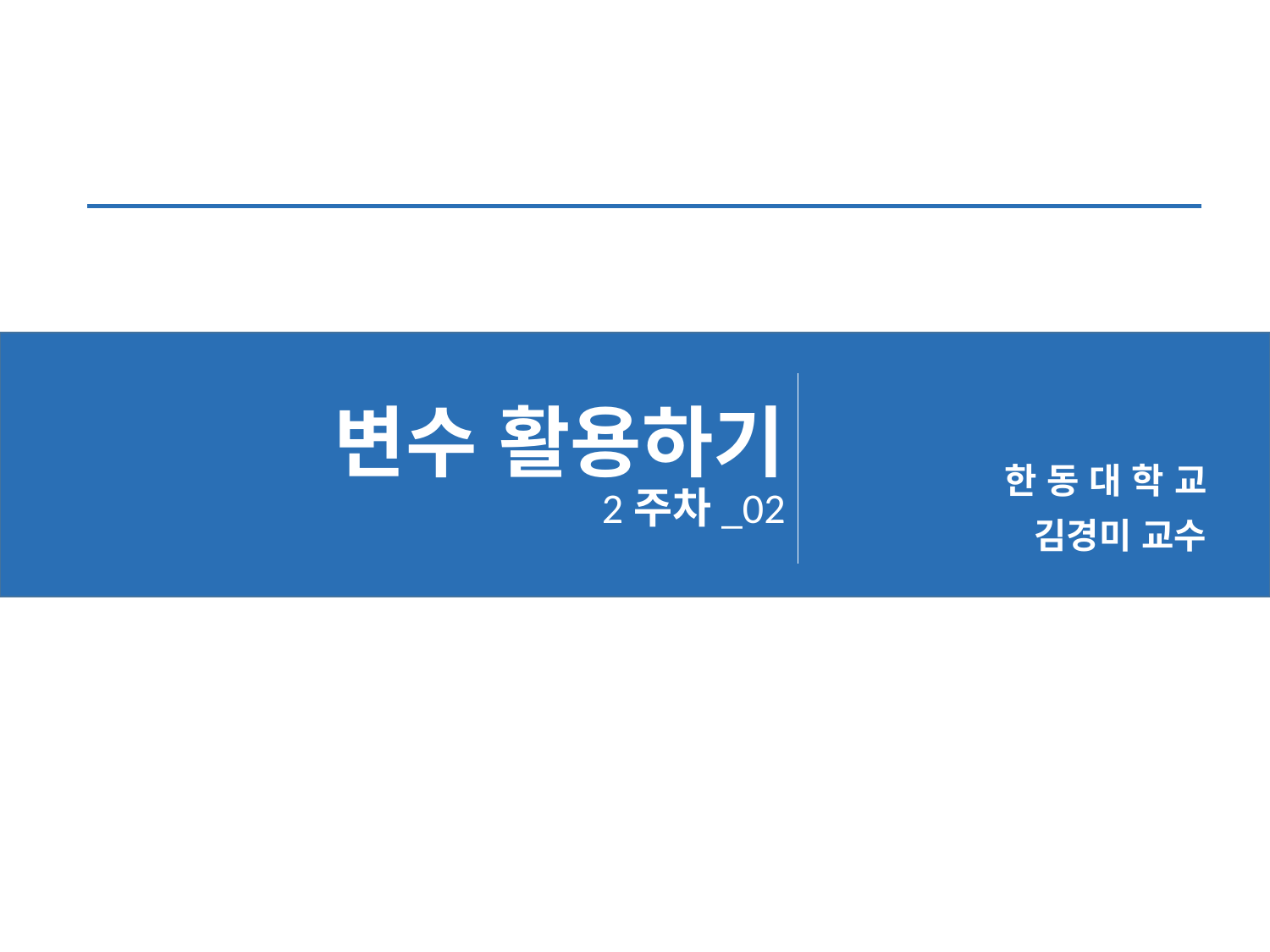

# 변수 활용하기 2주차_02
한 동 대 학 교
 김경미 교수